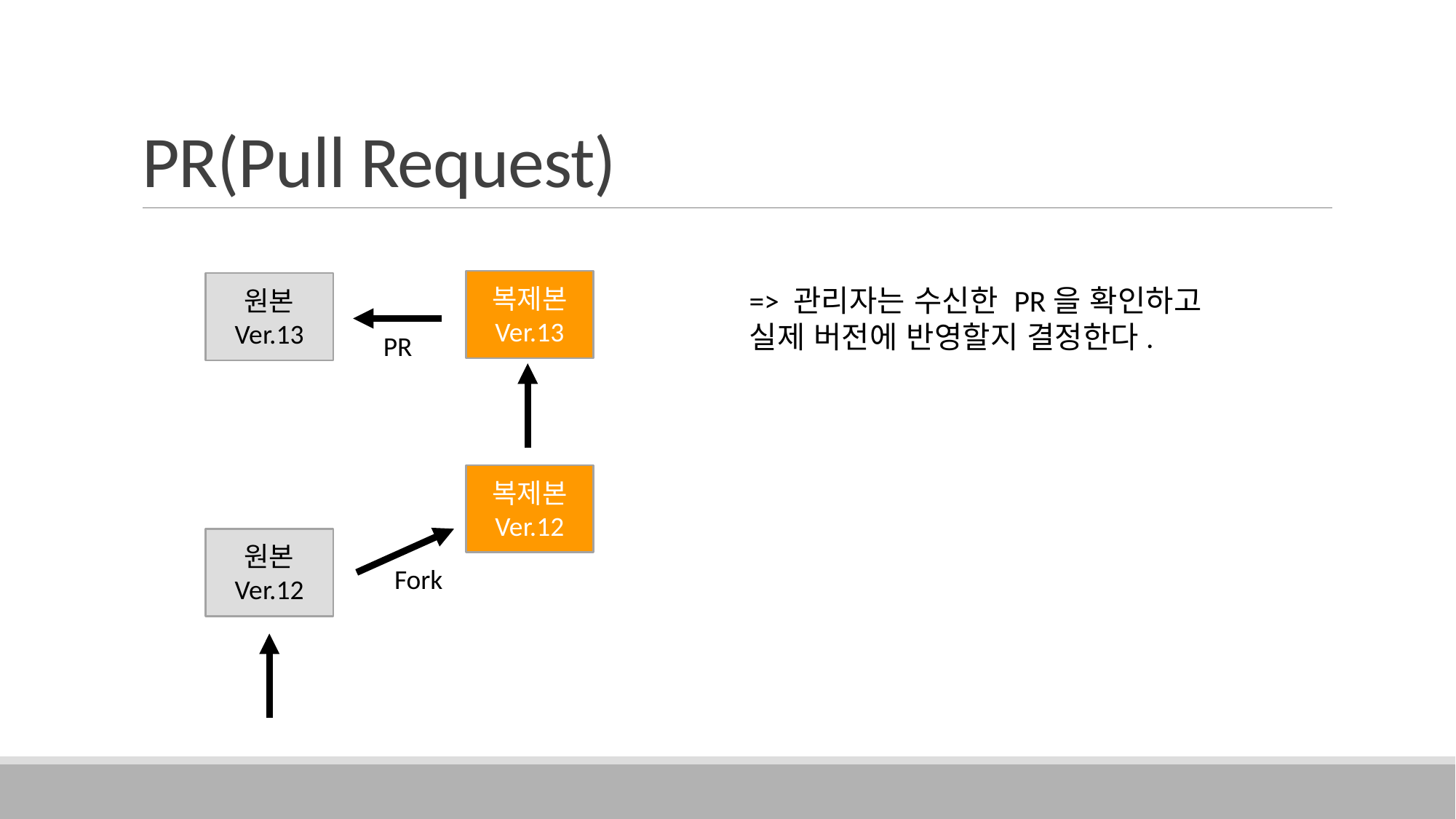

# PR(Pull Request)
복제본
Ver.13
원본
Ver.13
=> 관리자는 수신한 PR을 확인하고 실제 버전에 반영할지 결정한다.
PR
복제본
Ver.12
원본
Ver.12
Fork